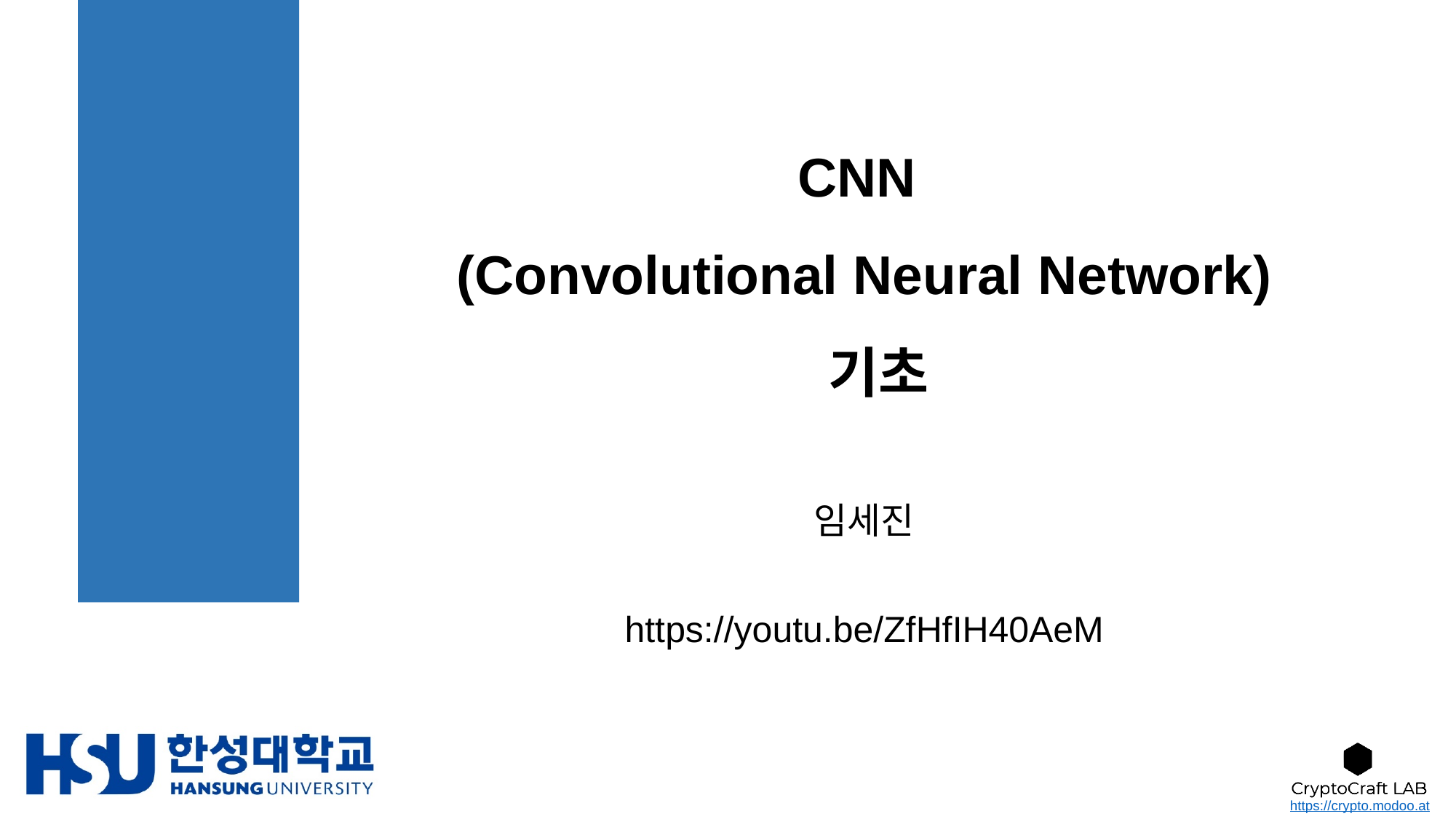

# CNN (Convolutional Neural Network) 기초
임세진

https://youtu.be/ZfHfIH40AeM